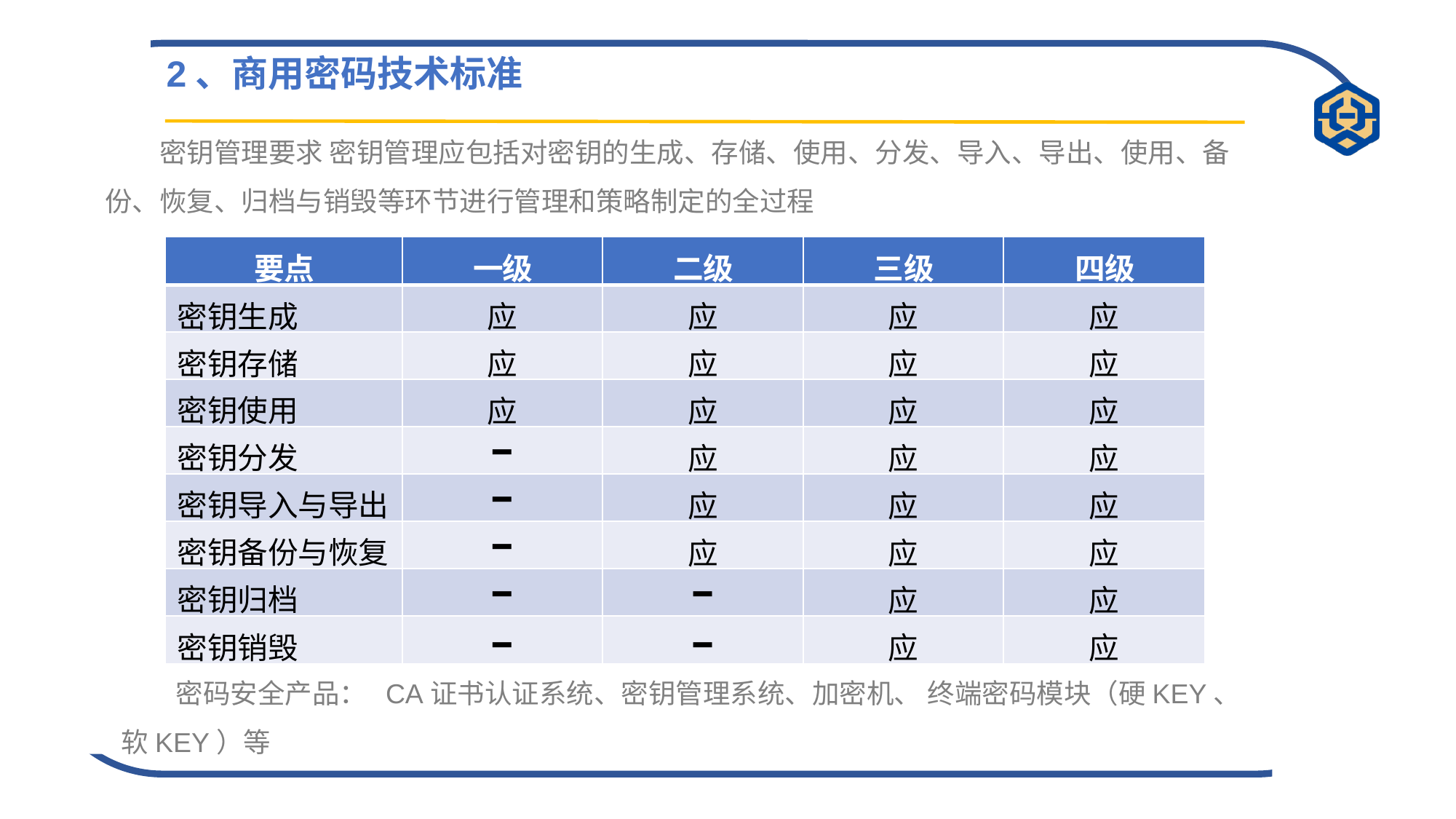

2、商用密码技术标准
密钥管理要求 密钥管理应包括对密钥的生成、存储、使用、分发、导入、导出、使用、备 份、恢复、归档与销毁等环节进行管理和策略制定的全过程
| 要点 | 一级 | 二级 | 三级 | 四级 |
| --- | --- | --- | --- | --- |
| 密钥生成 | 应 | 应 | 应 | 应 |
| 密钥存储 | 应 | 应 | 应 | 应 |
| 密钥使用 | 应 | 应 | 应 | 应 |
| 密钥分发 | ━ | 应 | 应 | 应 |
| 密钥导入与导出 | ━ | 应 | 应 | 应 |
| 密钥备份与恢复 | ━ | 应 | 应 | 应 |
| 密钥归档 | ━ | ━ | 应 | 应 |
| 密钥销毁 | ━ | ━ | 应 | 应 |
密码安全产品：  CA证书认证系统、密钥管理系统、加密机、 终端密码模块（硬KEY、软KEY）等